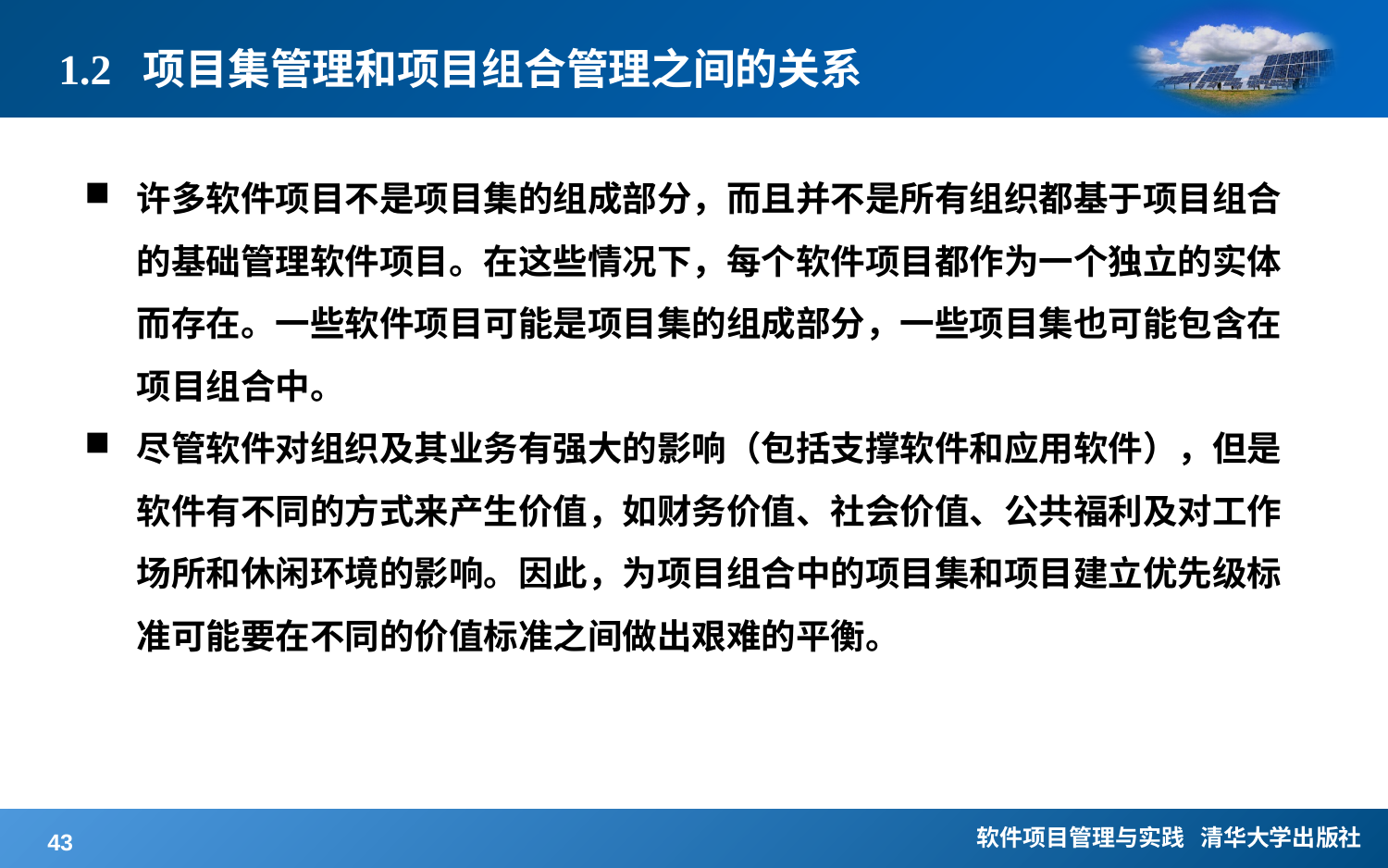

# 1.2  项目集管理和项目组合管理之间的关系
许多软件项目不是项目集的组成部分，而且并不是所有组织都基于项目组合的基础管理软件项目。在这些情况下，每个软件项目都作为一个独立的实体而存在。一些软件项目可能是项目集的组成部分，一些项目集也可能包含在项目组合中。
尽管软件对组织及其业务有强大的影响（包括支撑软件和应用软件），但是软件有不同的方式来产生价值，如财务价值、社会价值、公共福利及对工作场所和休闲环境的影响。因此，为项目组合中的项目集和项目建立优先级标准可能要在不同的价值标准之间做出艰难的平衡。